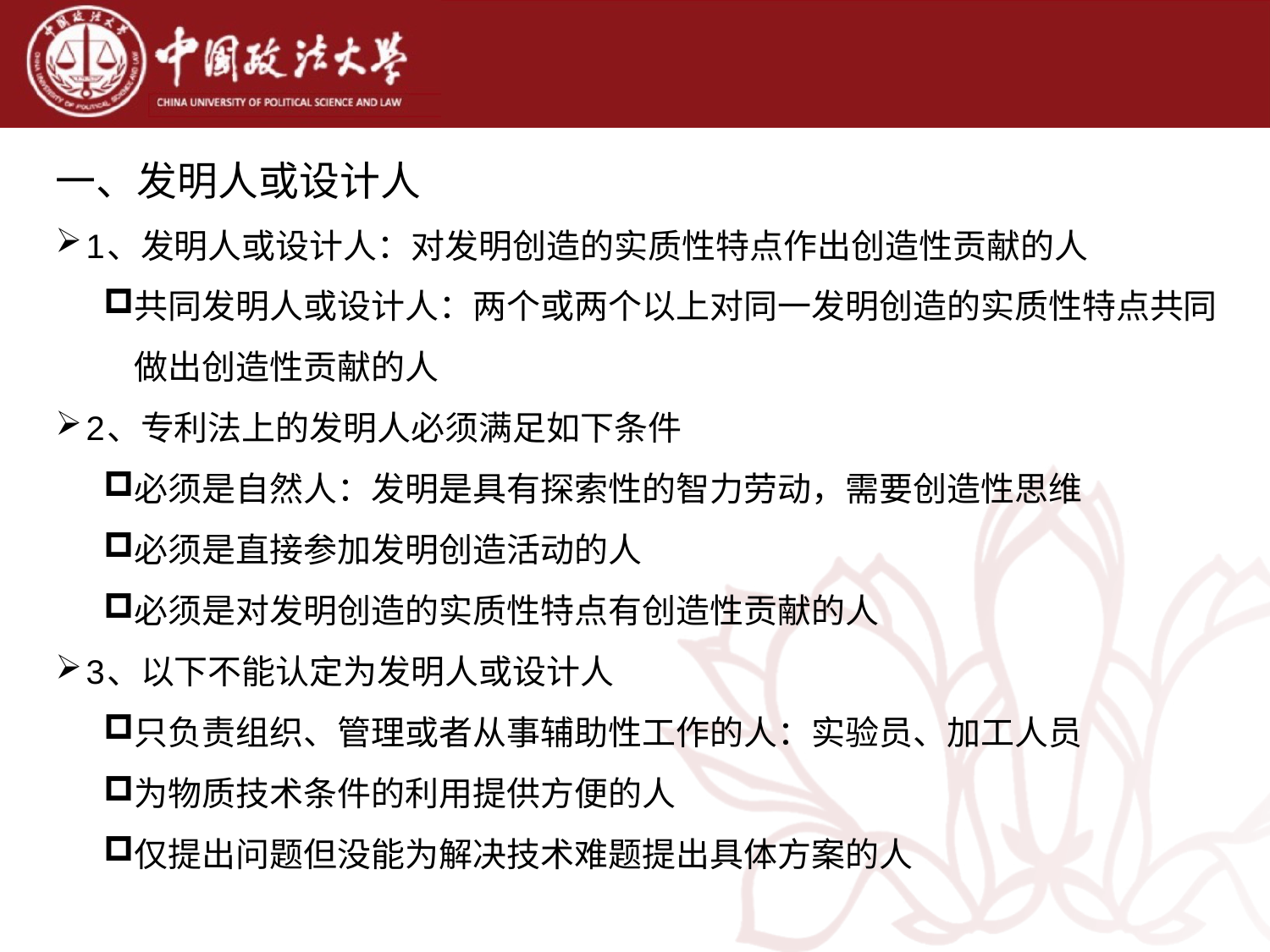

一、发明人或设计人
1、发明人或设计人：对发明创造的实质性特点作出创造性贡献的人
共同发明人或设计人：两个或两个以上对同一发明创造的实质性特点共同做出创造性贡献的人
2、专利法上的发明人必须满足如下条件
必须是自然人：发明是具有探索性的智力劳动，需要创造性思维
必须是直接参加发明创造活动的人
必须是对发明创造的实质性特点有创造性贡献的人
3、以下不能认定为发明人或设计人
只负责组织、管理或者从事辅助性工作的人：实验员、加工人员
为物质技术条件的利用提供方便的人
仅提出问题但没能为解决技术难题提出具体方案的人